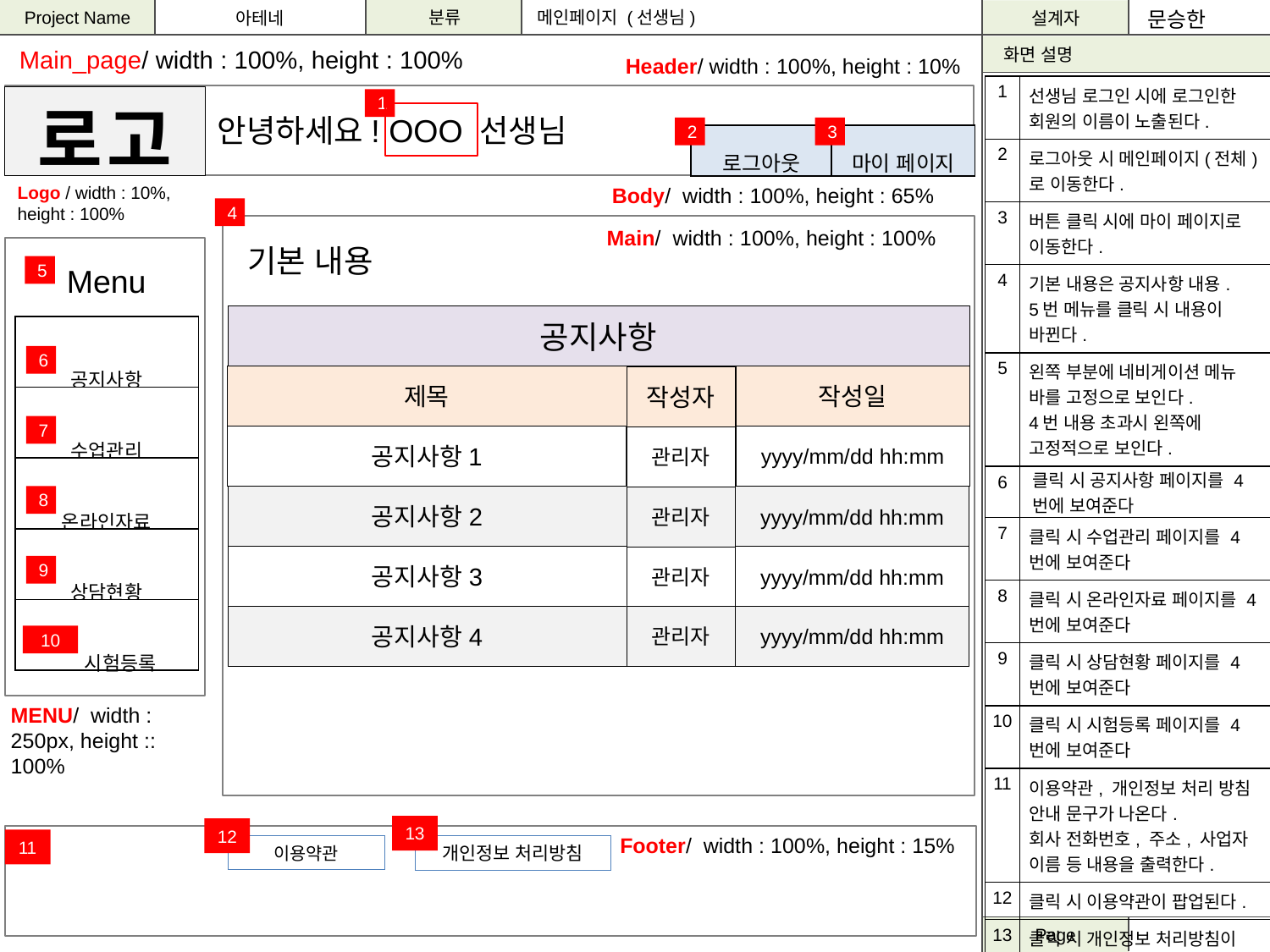

문승한
메인페이지 (선생님)
Main_page/ width : 100%, height : 100%
Header/ width : 100%, height : 10%
| 1 | 선생님 로그인 시에 로그인한 회원의 이름이 노출된다. |
| --- | --- |
| 2 | 로그아웃 시 메인페이지(전체)로 이동한다. |
| 3 | 버튼 클릭 시에 마이 페이지로 이동한다. |
| 4 | 기본 내용은 공지사항 내용. 5번 메뉴를 클릭 시 내용이 바뀐다. |
| 5 | 왼쪽 부분에 네비게이션 메뉴 바를 고정으로 보인다. 4번 내용 초과시 왼쪽에 고정적으로 보인다. |
| 6 | 클릭 시 공지사항 페이지를 4번에 보여준다 |
| 7 | 클릭 시 수업관리 페이지를 4번에 보여준다 |
| 8 | 클릭 시 온라인자료 페이지를 4번에 보여준다 |
| 9 | 클릭 시 상담현황 페이지를 4번에 보여준다 |
| 10 | 클릭 시 시험등록 페이지를 4번에 보여준다 |
| 11 | 이용약관, 개인정보 처리 방침 안내 문구가 나온다. 회사 전화번호, 주소, 사업자 이름 등 내용을 출력한다. |
| 12 | 클릭 시 이용약관이 팝업된다. |
| 13 | 클릭 시 개인정보 처리방침이 팝업된다. |

로고
1

안녕하세요! OOO 선생님
2
3
| 로그아웃 |  | 마이 페이지 |
| --- | --- | --- |
Logo / width : 10%, height : 100%
Body/  width : 100%, height : 65%
4

Main/  width : 100%, height : 100%
기본 내용

Menu
5
공지사항
| 공지사항 |
| --- |
| 수업관리 |
| 온라인자료 |
| 상담현황 |
| 시험등록 |
6
제목
작성일
작성자
7
공지사항1
yyyy/mm/dd hh:mm
관리자
8
공지사항2
yyyy/mm/dd hh:mm
관리자
공지사항3
yyyy/mm/dd hh:mm
관리자
9
공지사항4
관리자
yyyy/mm/dd hh:mm
10
MENU/  width : 250px, height :: 100%
13
12

Footer/  width : 100%, height : 15%
11
이용약관
개인정보 처리방침